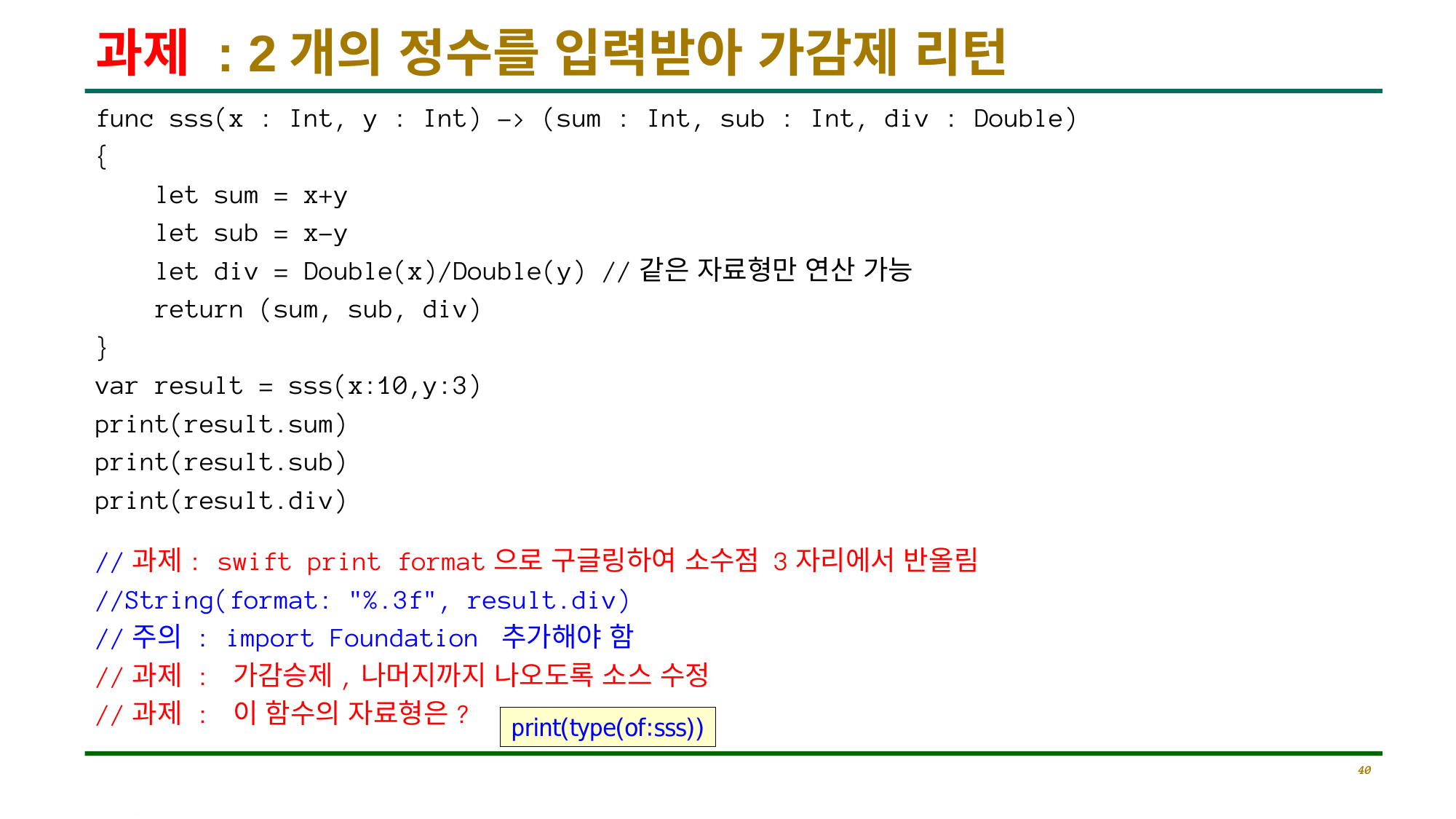

# 과제 : 2개의 정수를 입력받아 가감제 리턴
func sss(x : Int, y : Int) -> (sum : Int, sub : Int, div : Double)
{
    let sum = x+y
    let sub = x-y
    let div = Double(x)/Double(y) //같은 자료형만 연산 가능
    return (sum, sub, div)
}
var result = sss(x:10,y:3)
print(result.sum)
print(result.sub)
print(result.div)

//과제: swift print format으로 구글링하여 소수점 3자리에서 반올림
//String(format: "%.3f", result.div)
//주의 : import Foundation 추가해야 함
//과제 : 가감승제,나머지까지 나오도록 소스 수정
//과제 : 이 함수의 자료형은?
print(type(of:sss))